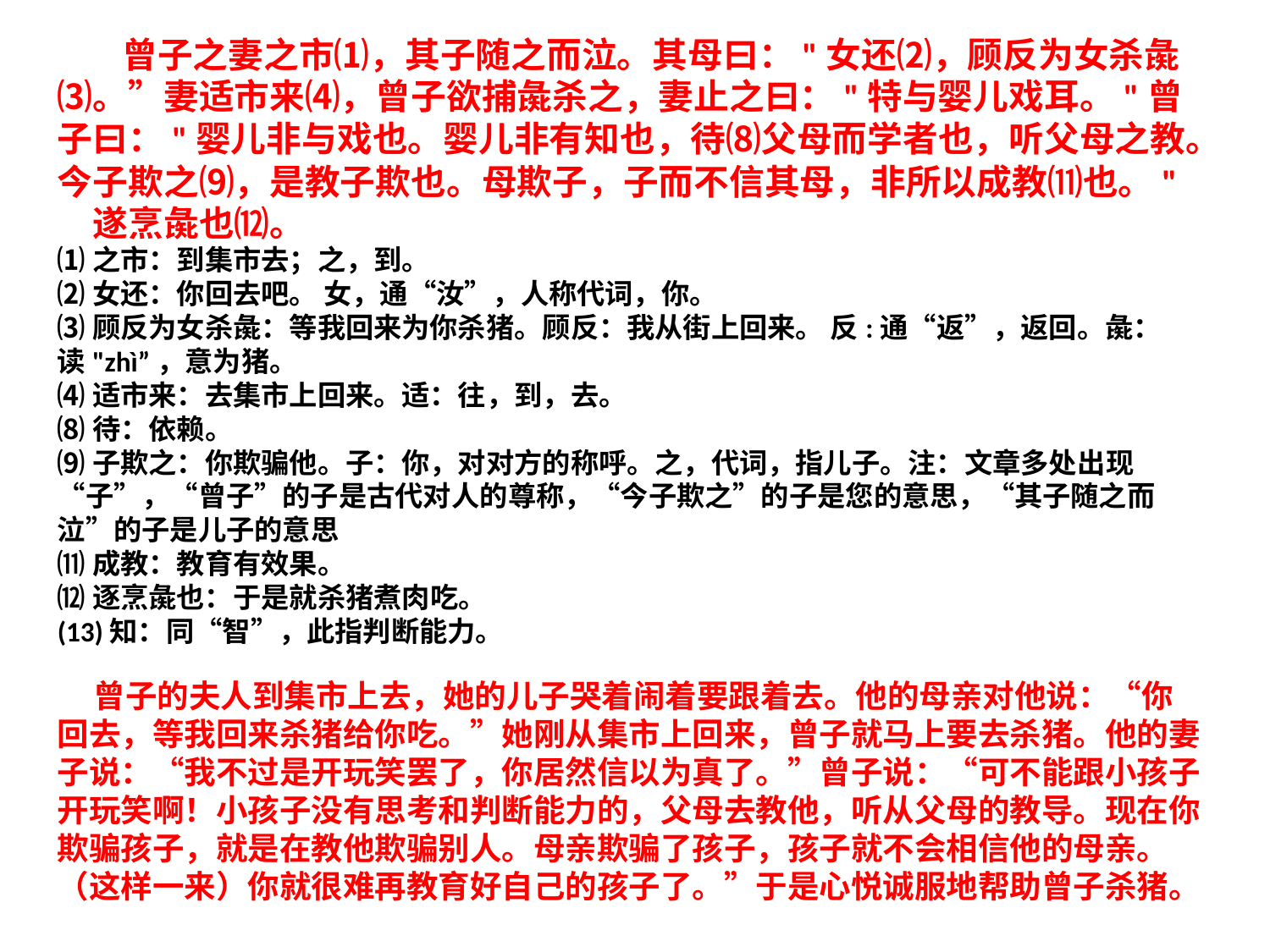

曾子之妻之市⑴，其子随之而泣。其母曰："女还⑵，顾反为女杀彘⑶。”妻适市来⑷，曾子欲捕彘杀之，妻止之曰："特与婴儿戏耳。"曾子曰："婴儿非与戏也。婴儿非有知也，待⑻父母而学者也，听父母之教。今子欺之⑼，是教子欺也。母欺子，子而不信其母，非所以成教⑾也。" 　遂烹彘也⑿。
⑴之市：到集市去；之，到。
⑵女还：你回去吧。 女，通“汝”，人称代词，你。
⑶顾反为女杀彘：等我回来为你杀猪。顾反：我从街上回来。 反:通“返”，返回。彘：读"zhì”，意为猪。
⑷适市来：去集市上回来。适：往，到，去。
⑻待：依赖。
⑼子欺之：你欺骗他。子：你，对对方的称呼。之，代词，指儿子。注：文章多处出现“子”，“曾子”的子是古代对人的尊称，“今子欺之”的子是您的意思，“其子随之而泣”的子是儿子的意思
⑾成教：教育有效果。
⑿逐烹彘也：于是就杀猪煮肉吃。
(13)知：同“智”，此指判断能力。

    曾子的夫人到集市上去，她的儿子哭着闹着要跟着去。他的母亲对他说：“你回去，等我回来杀猪给你吃。”她刚从集市上回来，曾子就马上要去杀猪。他的妻子说：“我不过是开玩笑罢了，你居然信以为真了。”曾子说：“可不能跟小孩子开玩笑啊！小孩子没有思考和判断能力的，父母去教他，听从父母的教导。现在你欺骗孩子，就是在教他欺骗别人。母亲欺骗了孩子，孩子就不会相信他的母亲。（这样一来）你就很难再教育好自己的孩子了。”于是心悦诚服地帮助曾子杀猪。